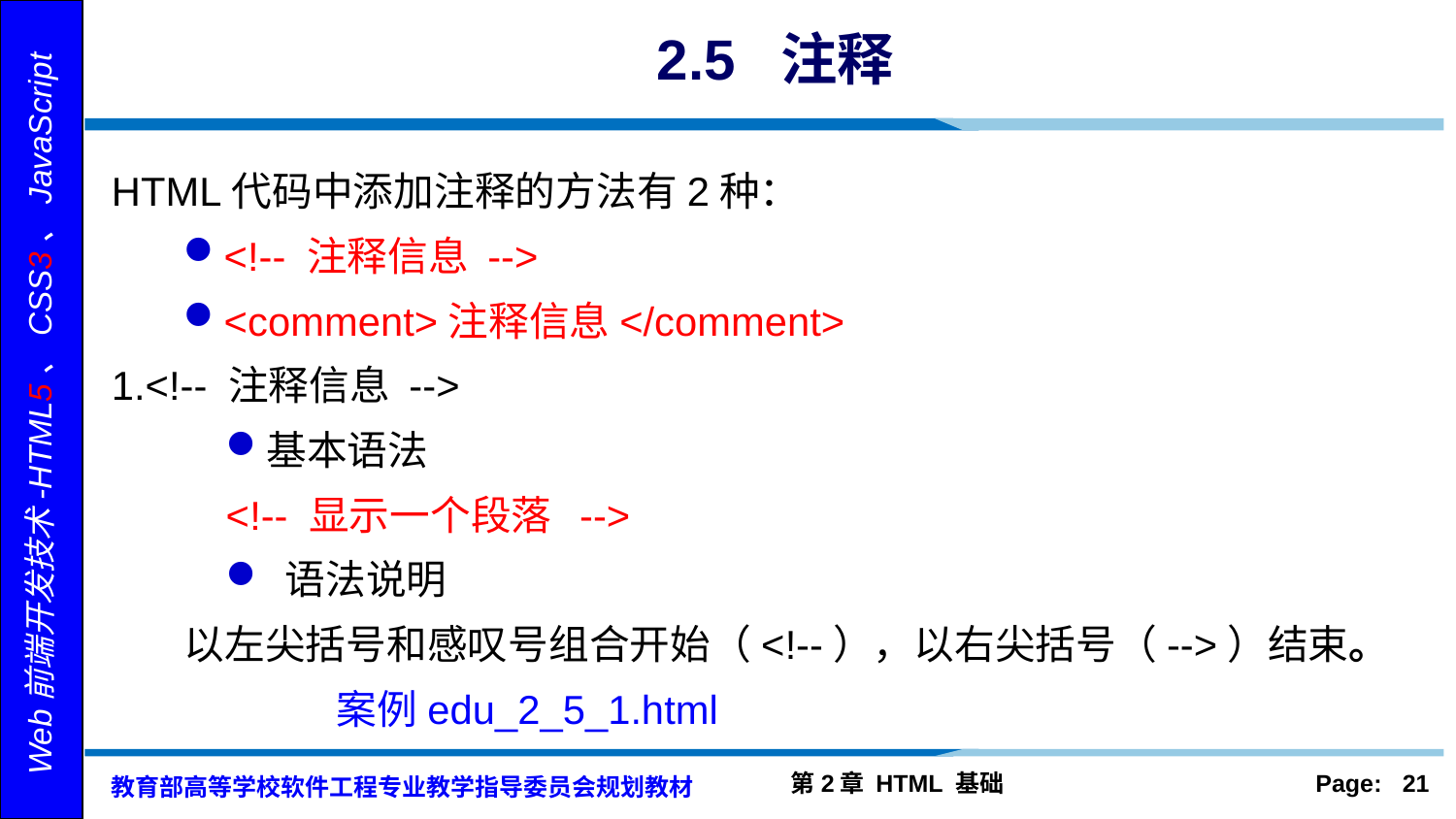

# 2.5  注释
HTML代码中添加注释的方法有2种：
<!-- 注释信息 -->
<comment>注释信息</comment>
1.<!-- 注释信息 -->
基本语法
<!-- 显示一个段落  -->
 语法说明
       以左尖括号和感叹号组合开始（<!--），以右尖括号（-->）结束。
                        案例edu_2_5_1.html